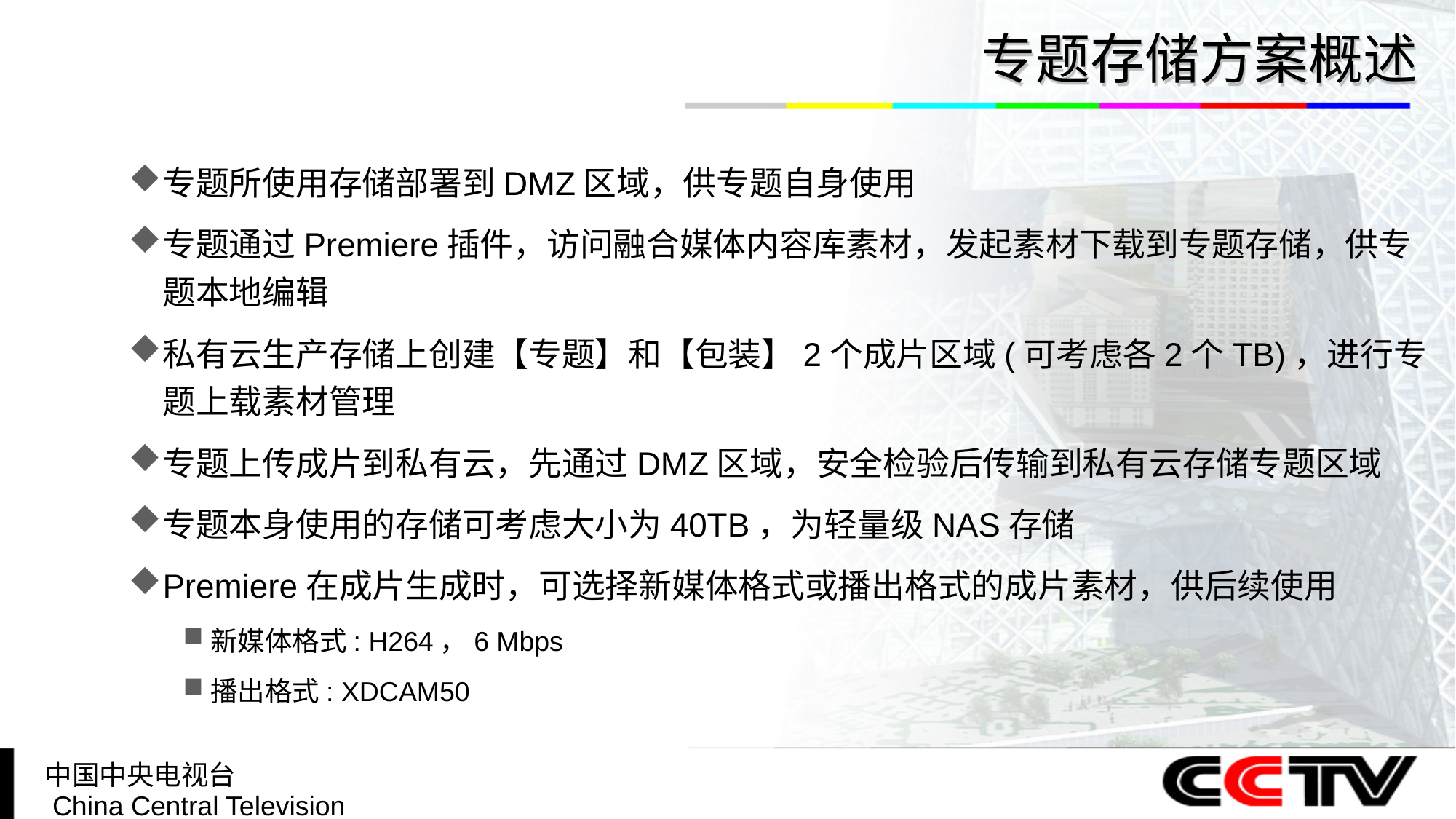

# 专题存储方案概述
专题所使用存储部署到DMZ区域，供专题自身使用
专题通过Premiere插件，访问融合媒体内容库素材，发起素材下载到专题存储，供专题本地编辑
私有云生产存储上创建【专题】和【包装】2个成片区域(可考虑各2个TB)，进行专题上载素材管理
专题上传成片到私有云，先通过DMZ区域，安全检验后传输到私有云存储专题区域
专题本身使用的存储可考虑大小为40TB，为轻量级NAS存储
Premiere在成片生成时，可选择新媒体格式或播出格式的成片素材，供后续使用
新媒体格式: H264，6 Mbps
播出格式: XDCAM50